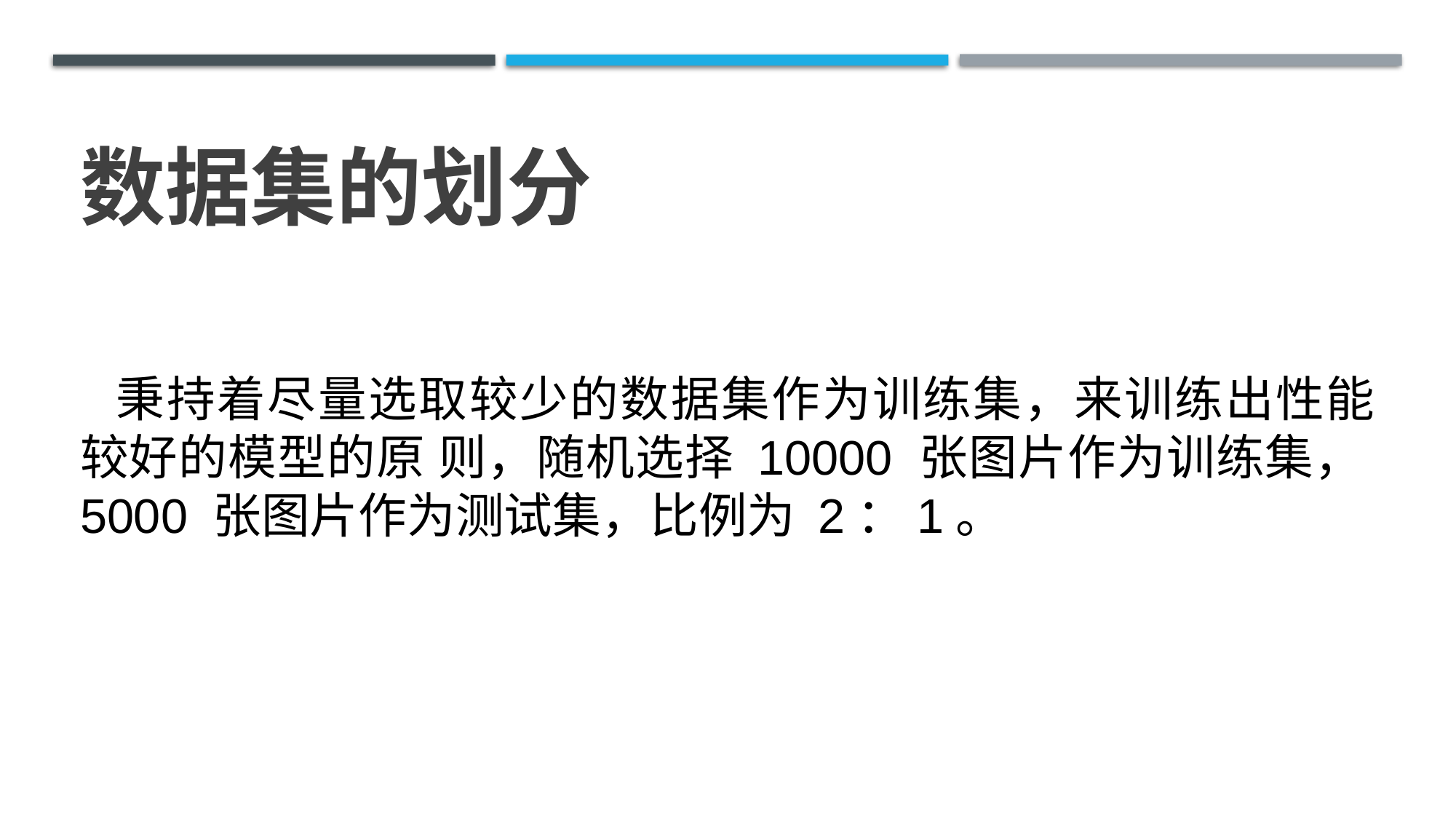

# 数据集的划分

秉持着尽量选取较少的数据集作为训练集，来训练出性能较好的模型的原 则，随机选择 10000 张图片作为训练集，5000 张图片作为测试集，比例为 2：1。